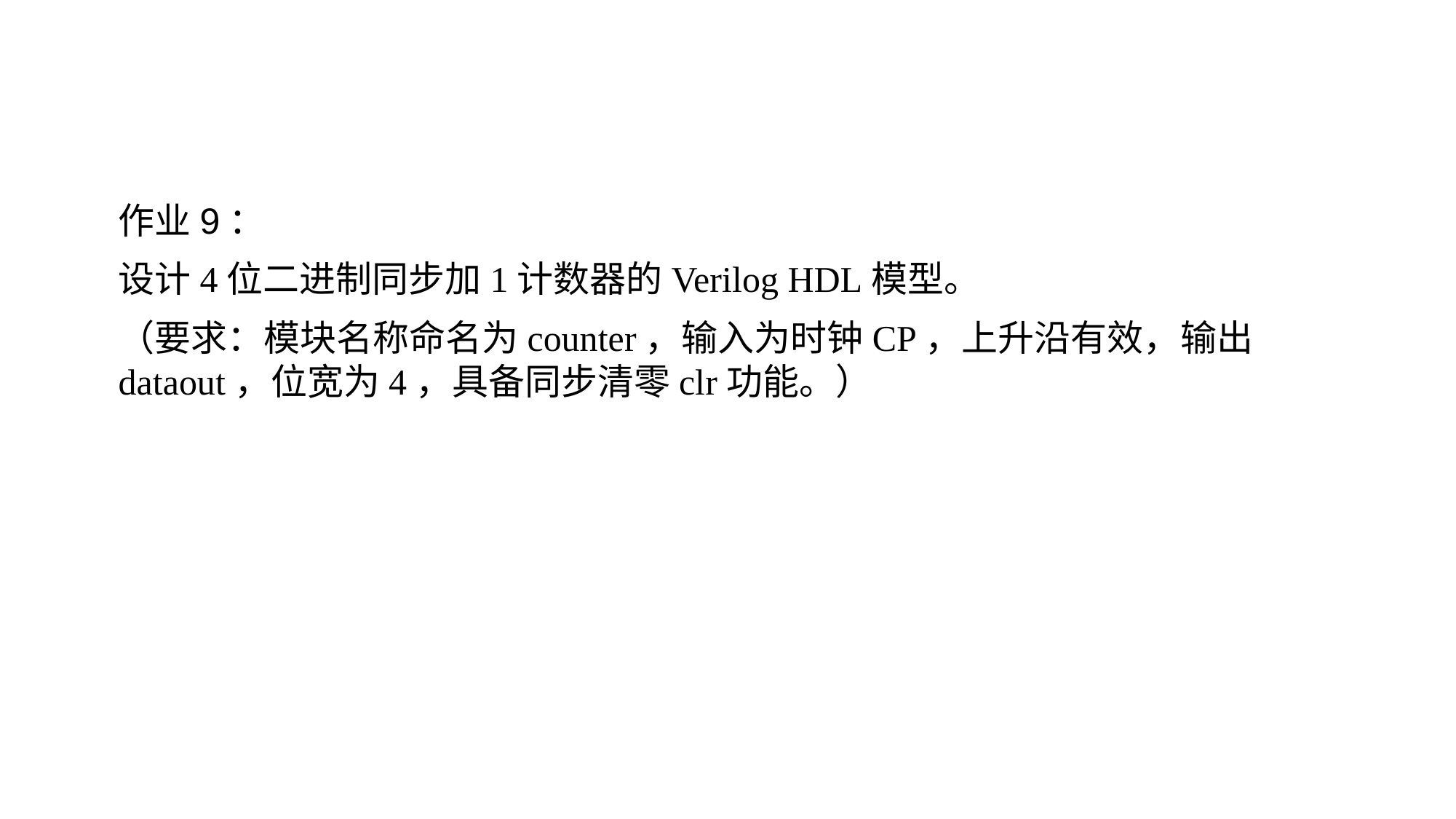

作业9：
设计4位二进制同步加1计数器的Verilog HDL模型。
（要求：模块名称命名为counter，输入为时钟CP，上升沿有效，输出dataout，位宽为4，具备同步清零clr功能。）